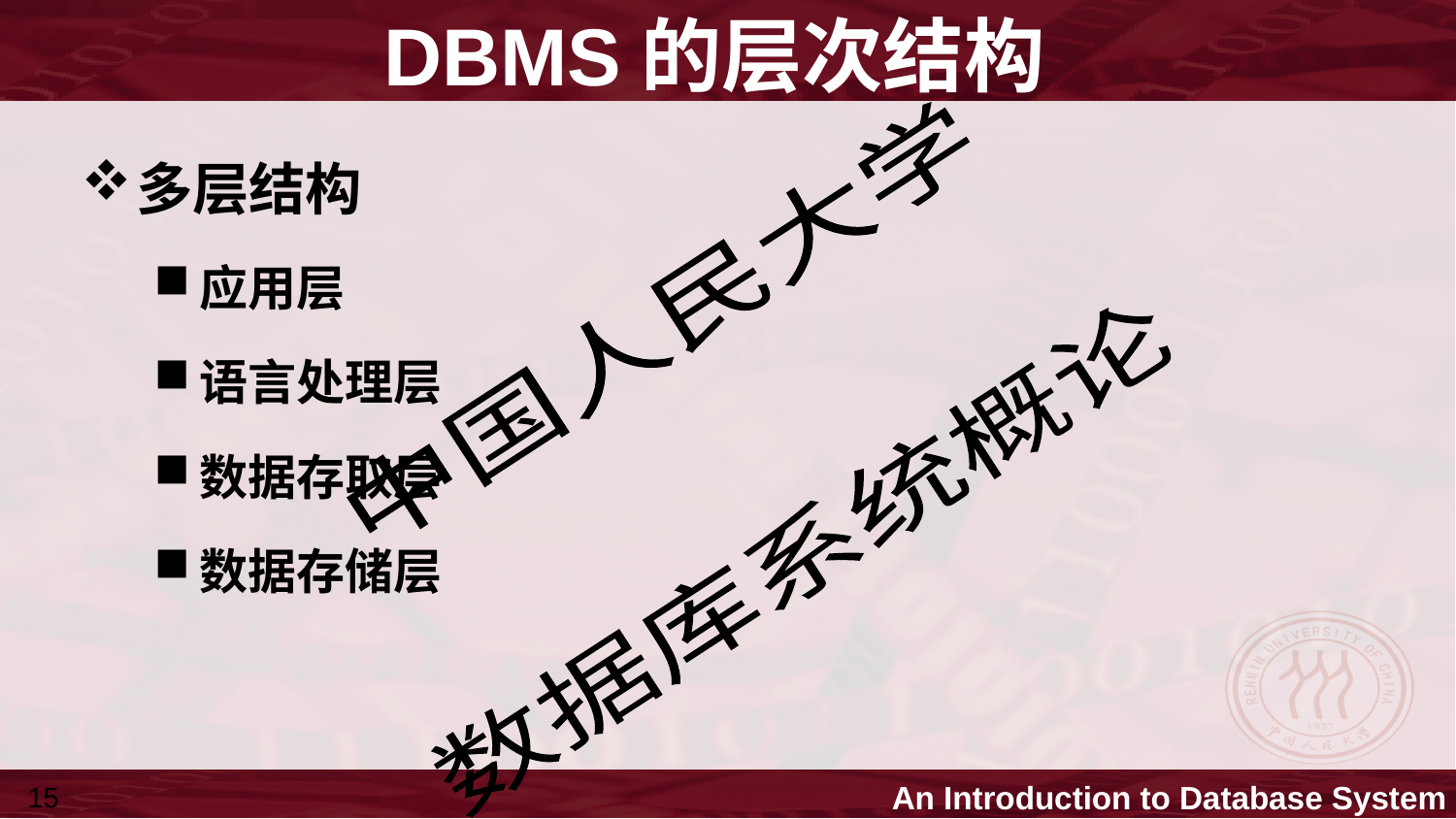

# DBMS的层次结构
多层结构
应用层
语言处理层
数据存取层
数据存储层

15